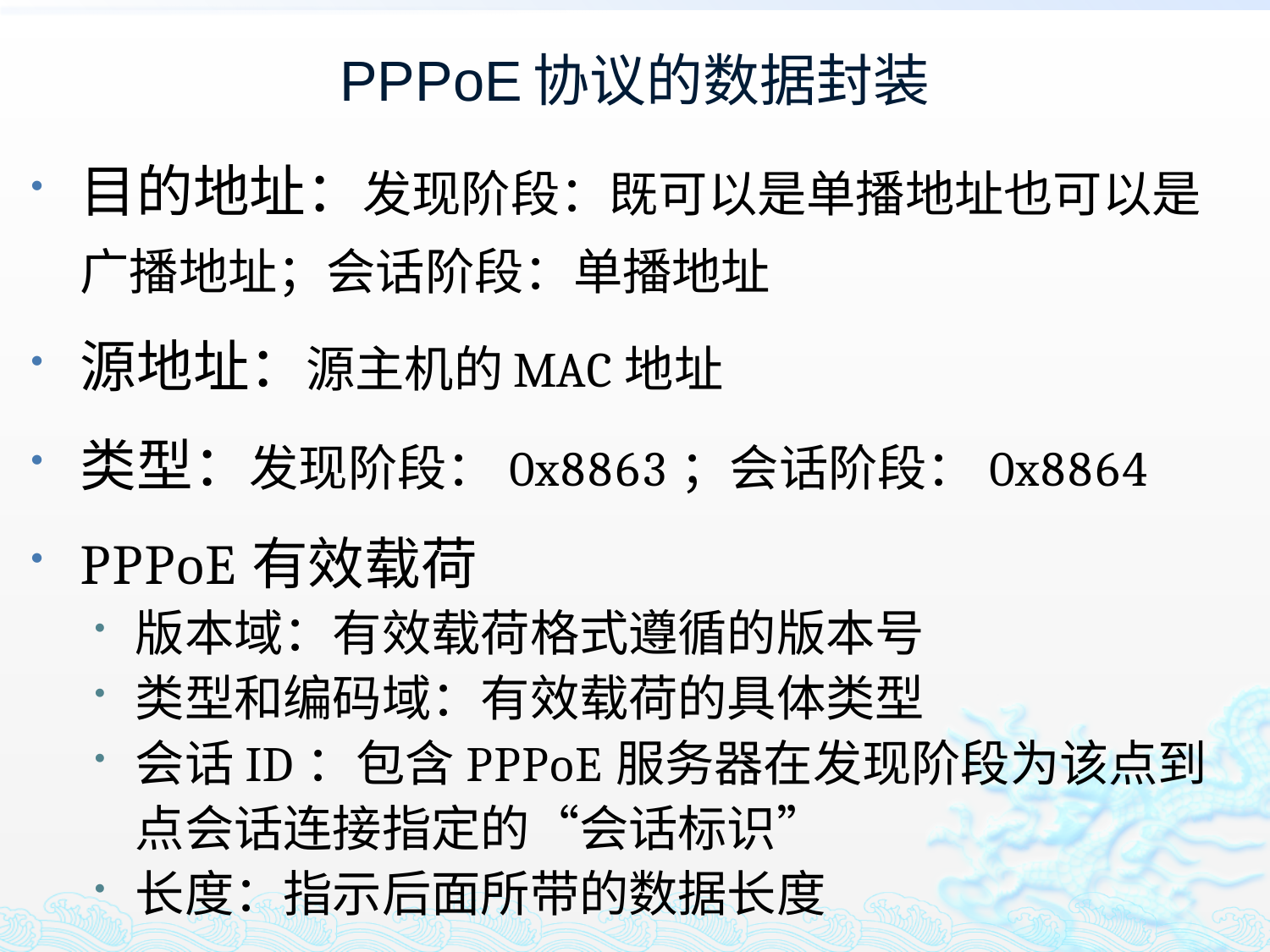

# PPPoE协议的数据封装
目的地址：发现阶段：既可以是单播地址也可以是广播地址；会话阶段：单播地址
源地址：源主机的MAC地址
类型：发现阶段：0x8863；会话阶段：0x8864
PPPoE有效载荷
版本域：有效载荷格式遵循的版本号
类型和编码域：有效载荷的具体类型
会话ID：包含PPPoE服务器在发现阶段为该点到点会话连接指定的“会话标识”
长度：指示后面所带的数据长度